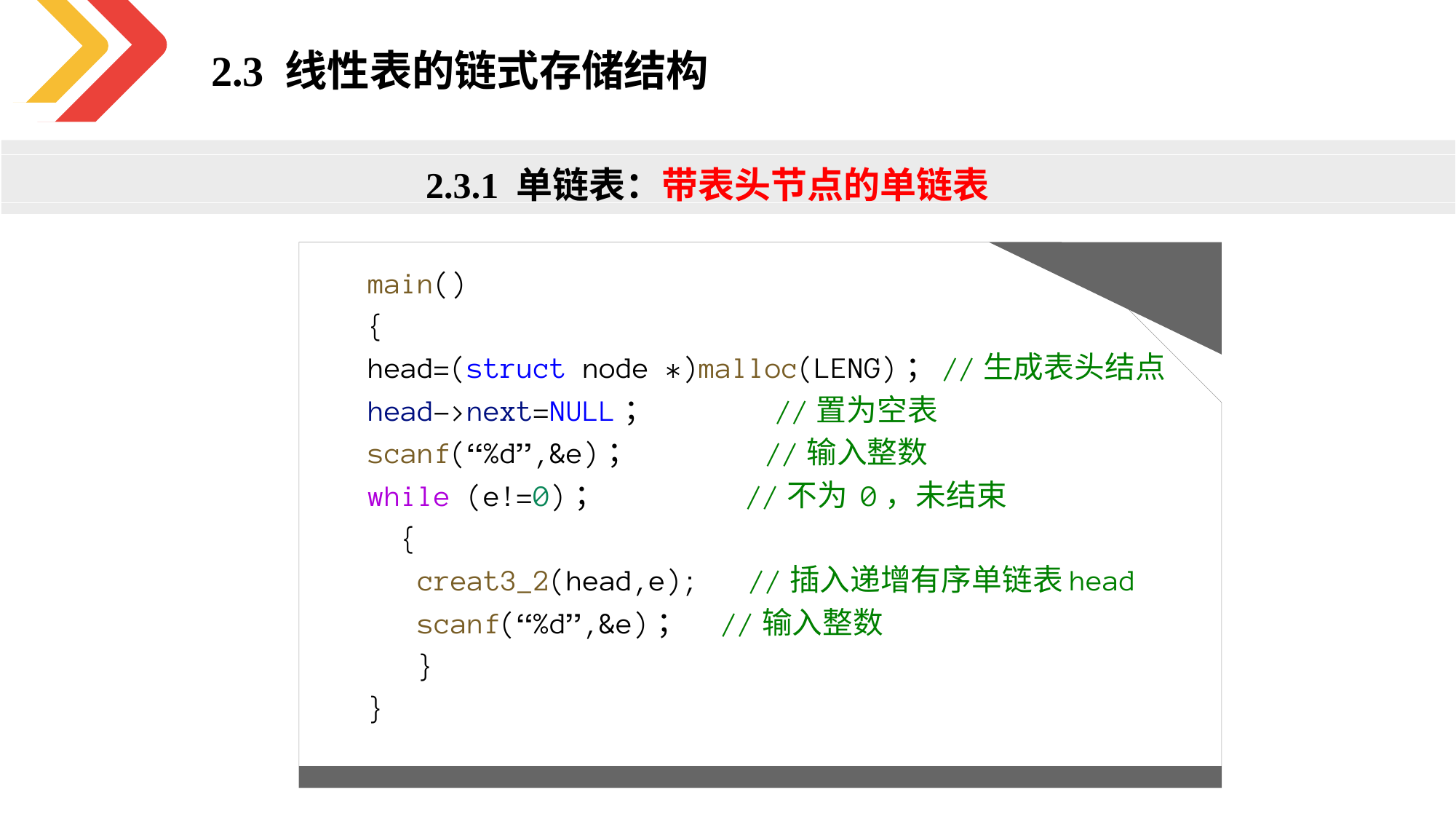

2.3 线性表的链式存储结构

2.3.1 单链表：带表头节点的单链表

main()
{
head=(struct node *)malloc(LENG)；//生成表头结点
head->next=NULL；                 //置为空表
scanf(“%d”,&e)；                  //输入整数
while (e!=0)；                    //不为 0，未结束
  {
   creat3_2(head,e);   //插入递增有序单链表head
   scanf(“%d”,&e)；    //输入整数
   }
}